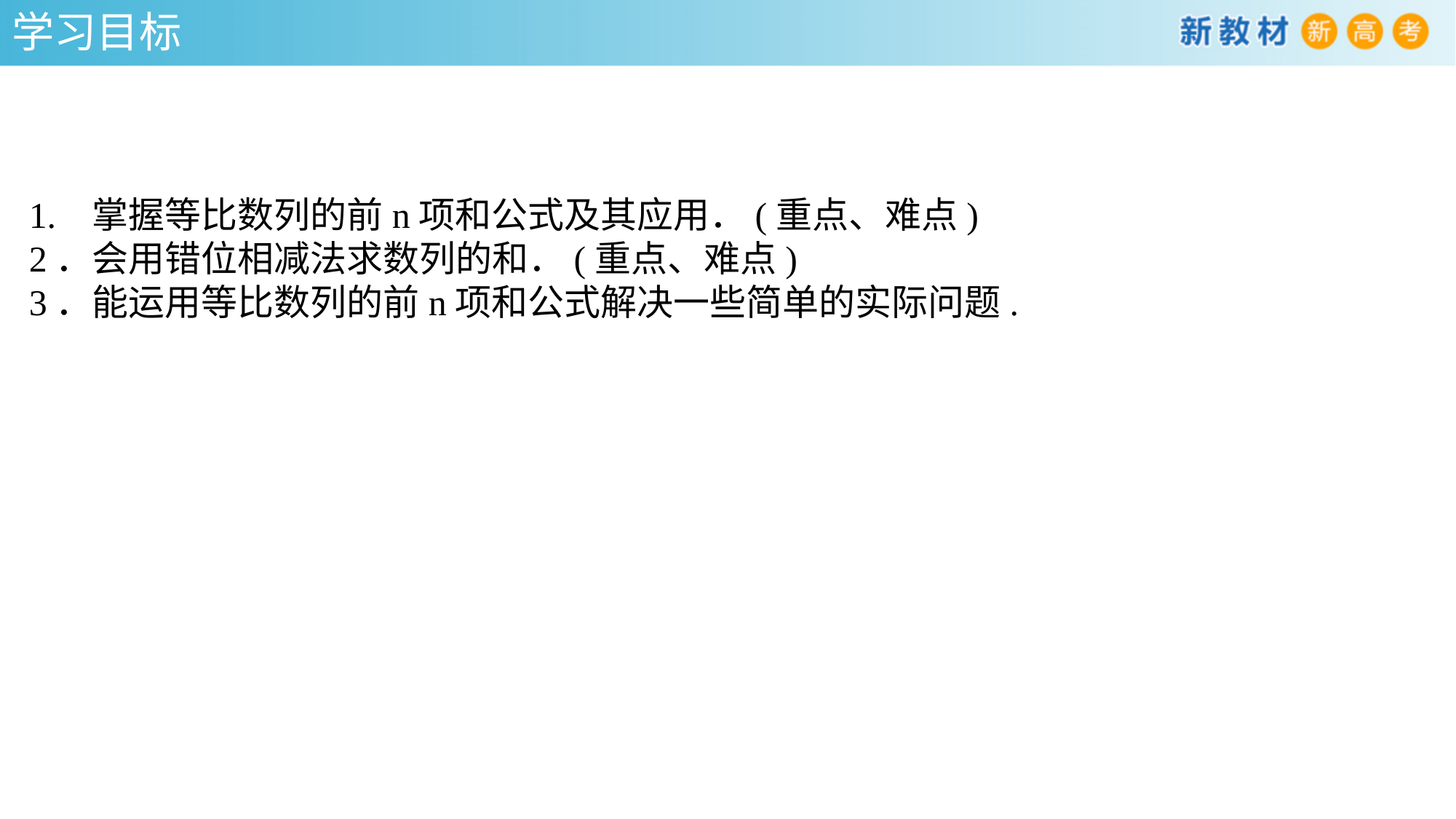

学习目标

1.   掌握等比数列的前n项和公式及其应用．(重点、难点)
2．会用错位相减法求数列的和．(重点、难点)
3．能运用等比数列的前n项和公式解决一些简单的实际问题.